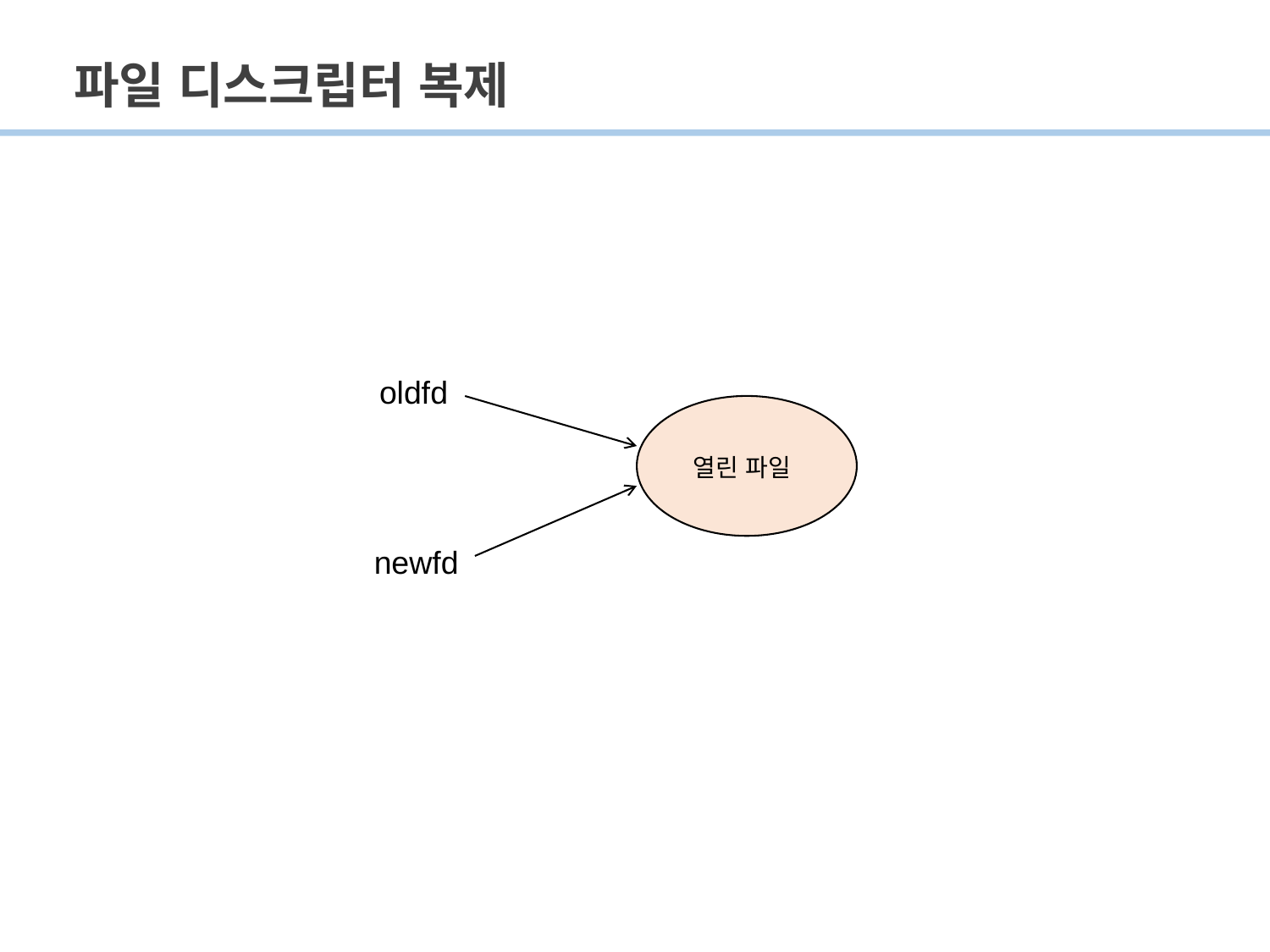

# 파일 디스크립터 복제
oldfd

 열린 파일
newfd